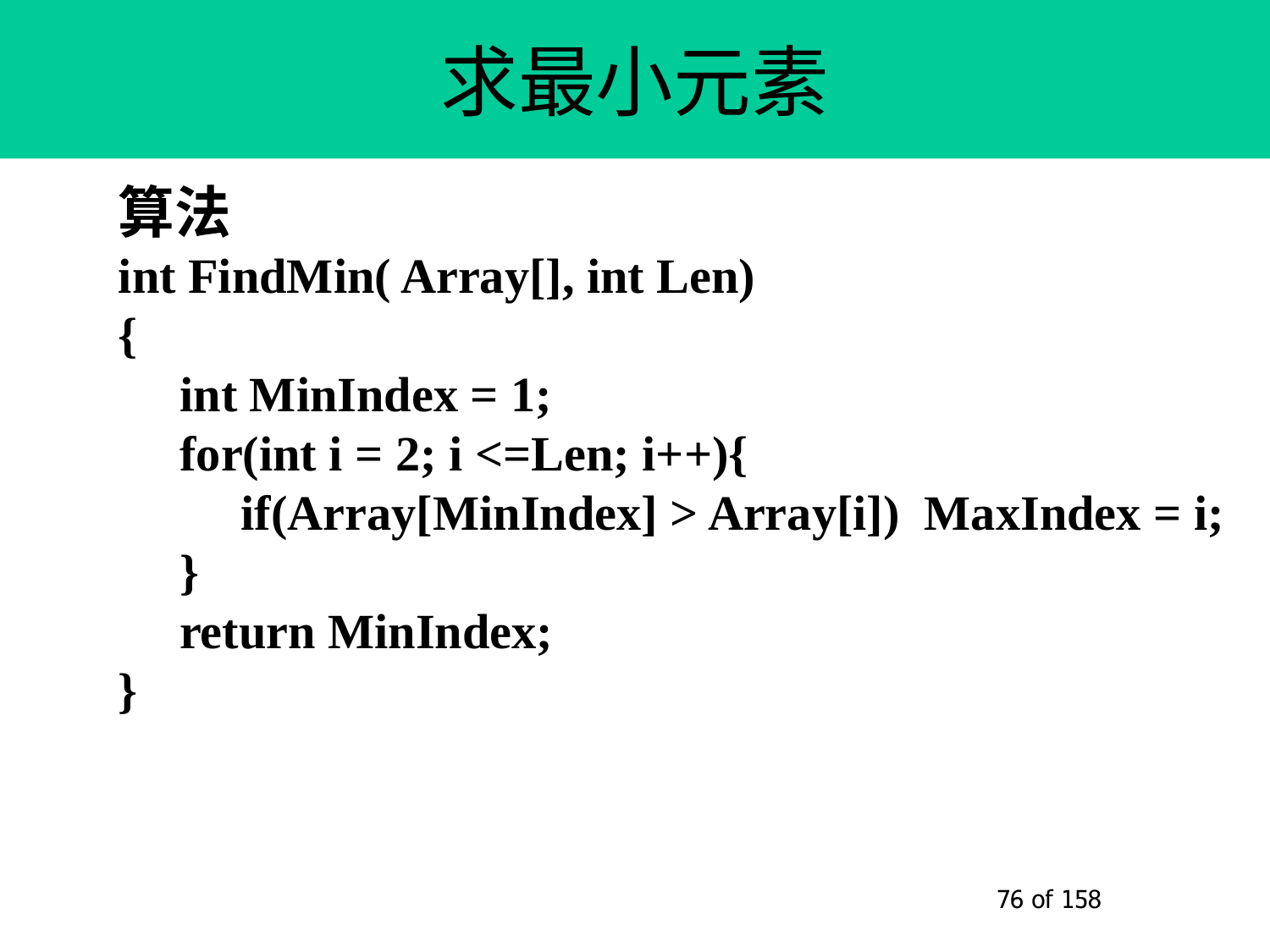

# 求最小元素
算法
int FindMin( Array[], int Len)
{
     int MinIndex = 1;
     for(int i = 2; i <=Len; i++){
          if(Array[MinIndex] > Array[i])  MaxIndex = i;
     }
     return MinIndex;
}

76 of 158